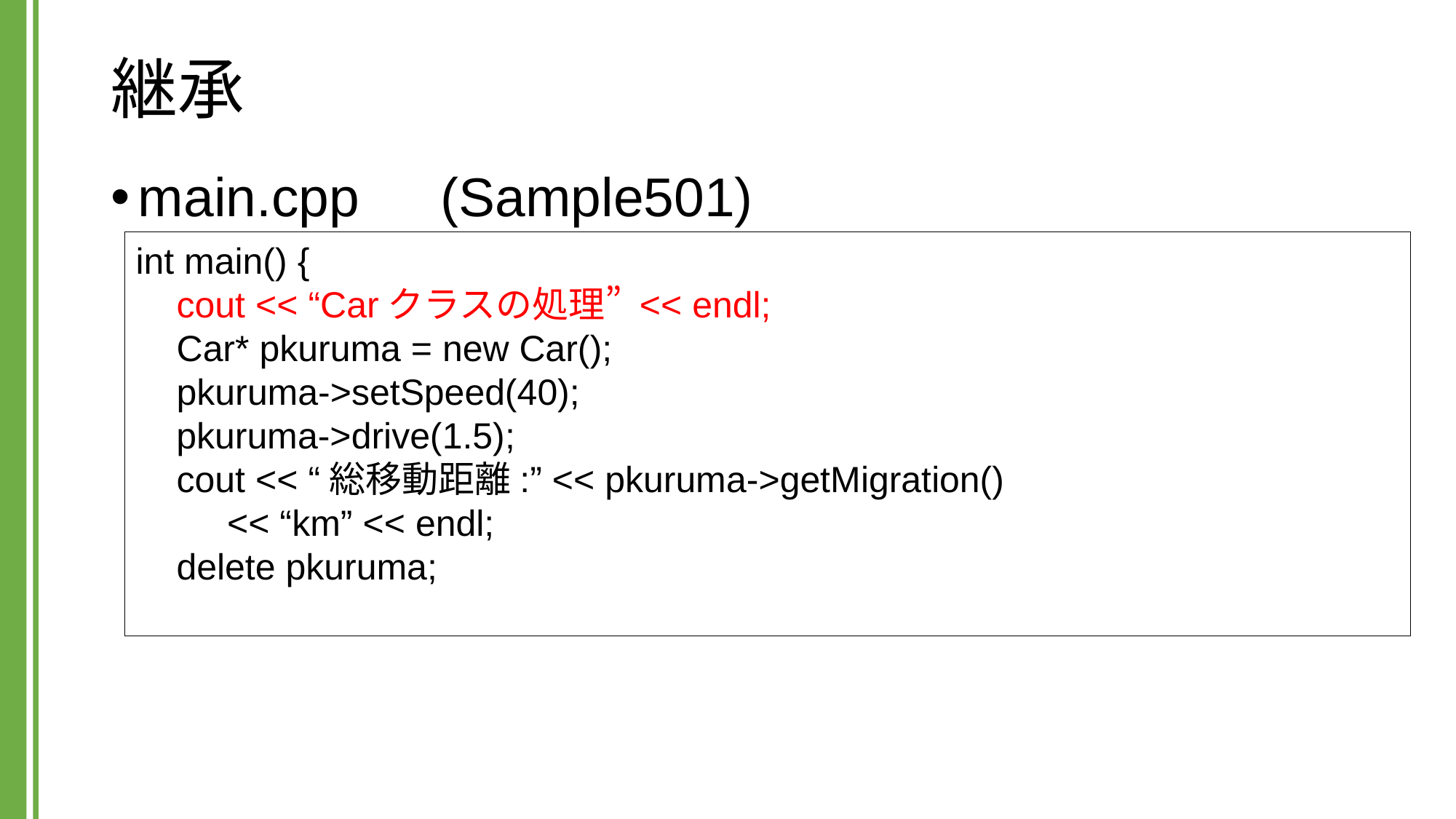

# 継承
main.cpp　(Sample501)

int main() {
    cout << “Carクラスの処理” << endl;
    Car* pkuruma = new Car();
    pkuruma->setSpeed(40);
    pkuruma->drive(1.5);
    cout << “総移動距離:” << pkuruma->getMigration()
         << “km” << endl;
    delete pkuruma;